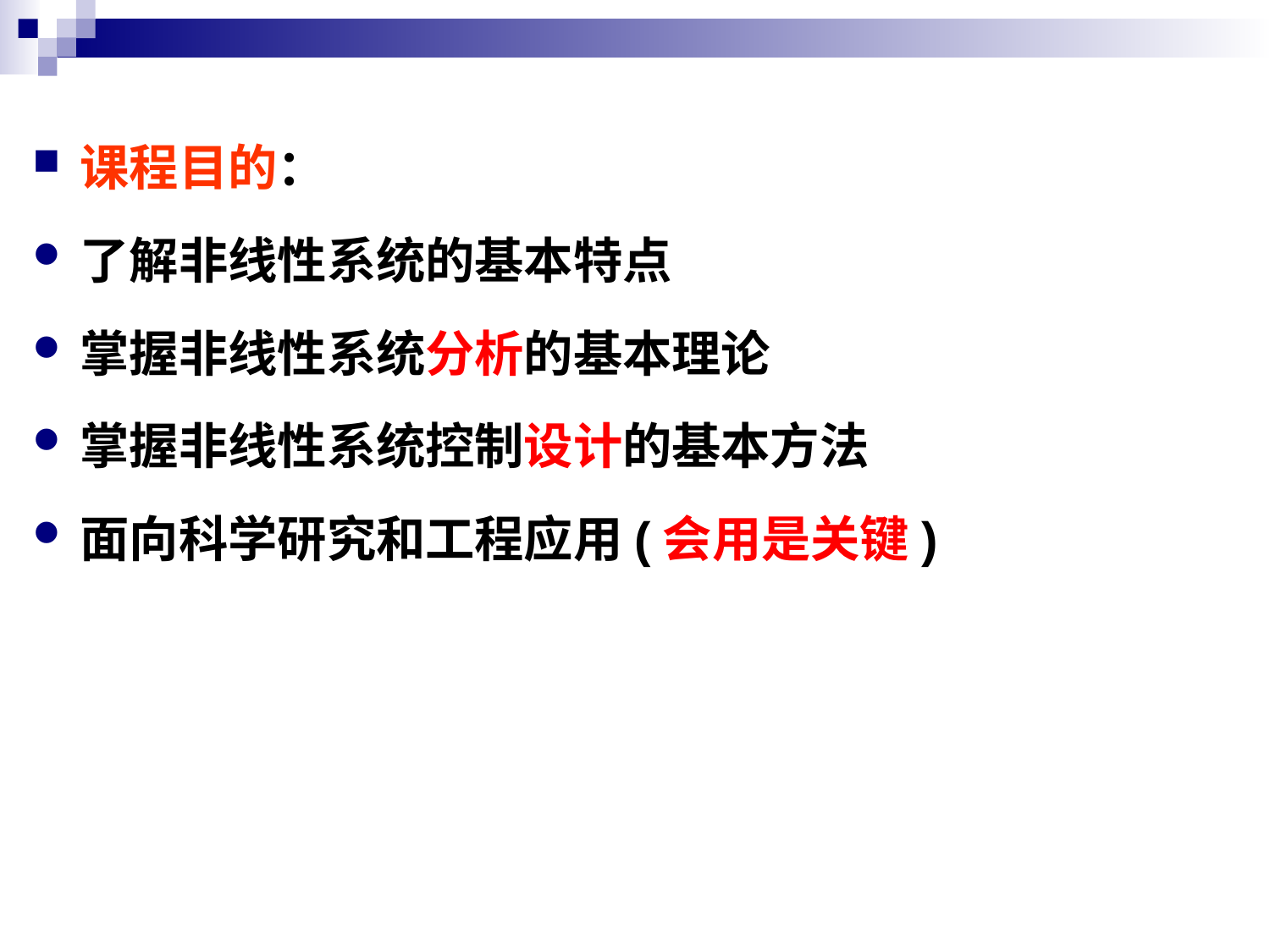

课程目的：
了解非线性系统的基本特点
掌握非线性系统分析的基本理论
掌握非线性系统控制设计的基本方法
面向科学研究和工程应用(会用是关键)

3